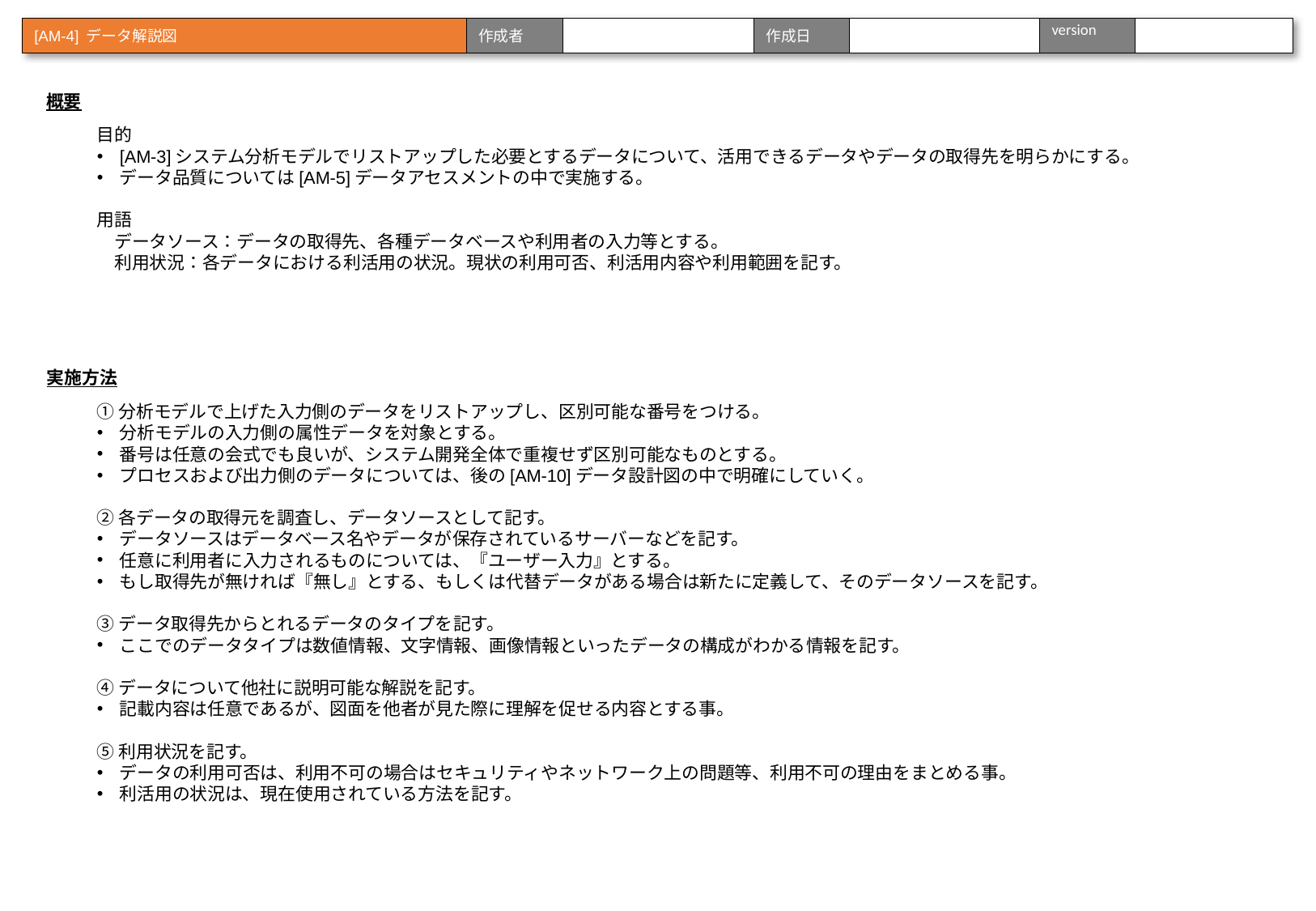

| [AM-4] データ解説図 | 作成者 |  | 作成日 |  | version |  |
| --- | --- | --- | --- | --- | --- | --- |
概要
目的
[AM-3]システム分析モデルでリストアップした必要とするデータについて、活用できるデータやデータの取得先を明らかにする。
データ品質については[AM-5]データアセスメントの中で実施する。

用語
　データソース：データの取得先、各種データベースや利用者の入力等とする。
　利用状況：各データにおける利活用の状況。現状の利用可否、利活用内容や利用範囲を記す。
実施方法
①分析モデルで上げた入力側のデータをリストアップし、区別可能な番号をつける。
分析モデルの入力側の属性データを対象とする。
番号は任意の会式でも良いが、システム開発全体で重複せず区別可能なものとする。
プロセスおよび出力側のデータについては、後の[AM-10]データ設計図の中で明確にしていく。

②各データの取得元を調査し、データソースとして記す。
データソースはデータベース名やデータが保存されているサーバーなどを記す。
任意に利用者に入力されるものについては、『ユーザー入力』とする。
もし取得先が無ければ『無し』とする、もしくは代替データがある場合は新たに定義して、そのデータソースを記す。

③データ取得先からとれるデータのタイプを記す。
ここでのデータタイプは数値情報、文字情報、画像情報といったデータの構成がわかる情報を記す。

④データについて他社に説明可能な解説を記す。
記載内容は任意であるが、図面を他者が見た際に理解を促せる内容とする事。

⑤利用状況を記す。
データの利用可否は、利用不可の場合はセキュリティやネットワーク上の問題等、利用不可の理由をまとめる事。
利活用の状況は、現在使用されている方法を記す。